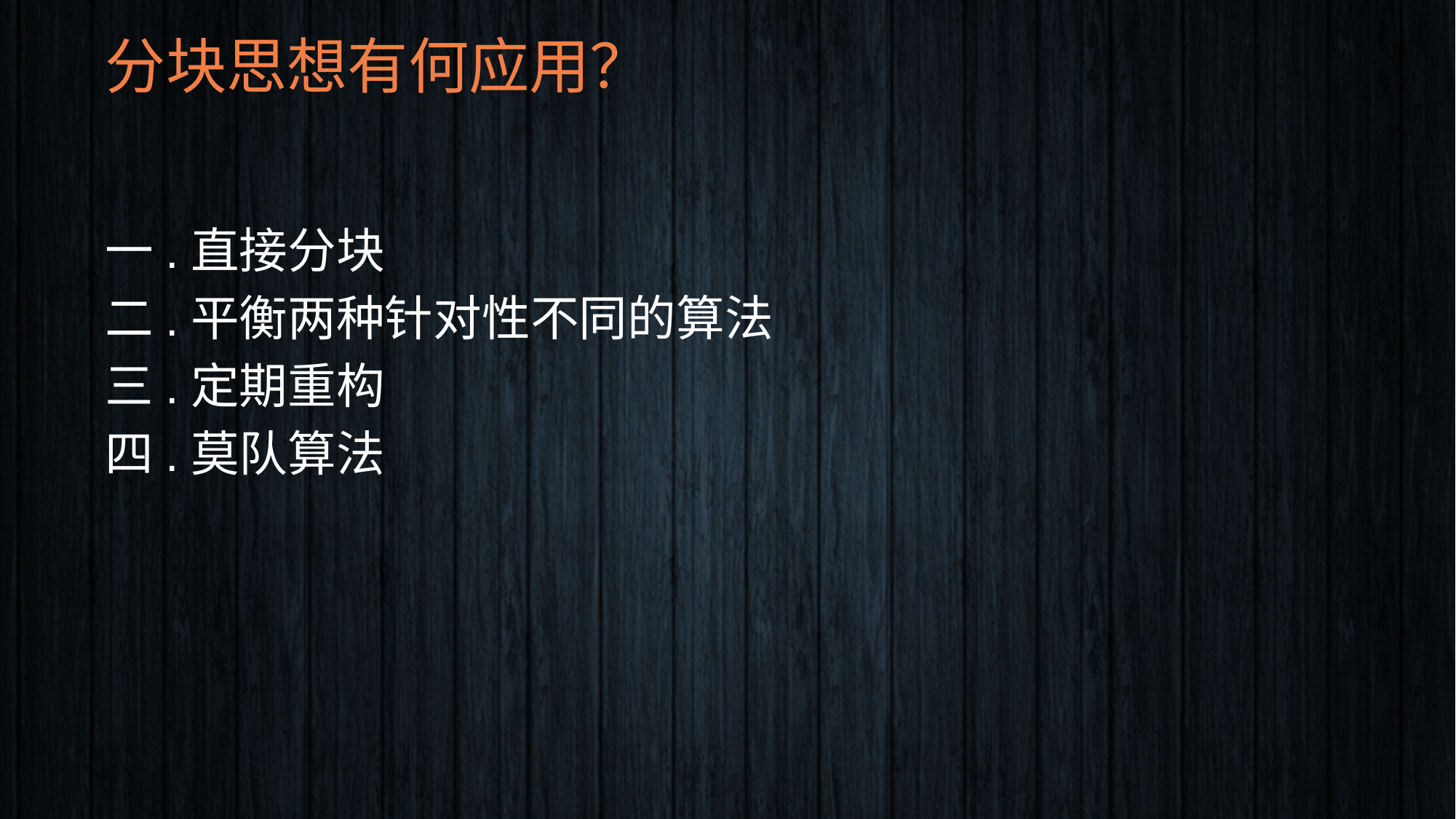

# 分块思想有何应用？
一.直接分块
二.平衡两种针对性不同的算法
三.定期重构
四.莫队算法